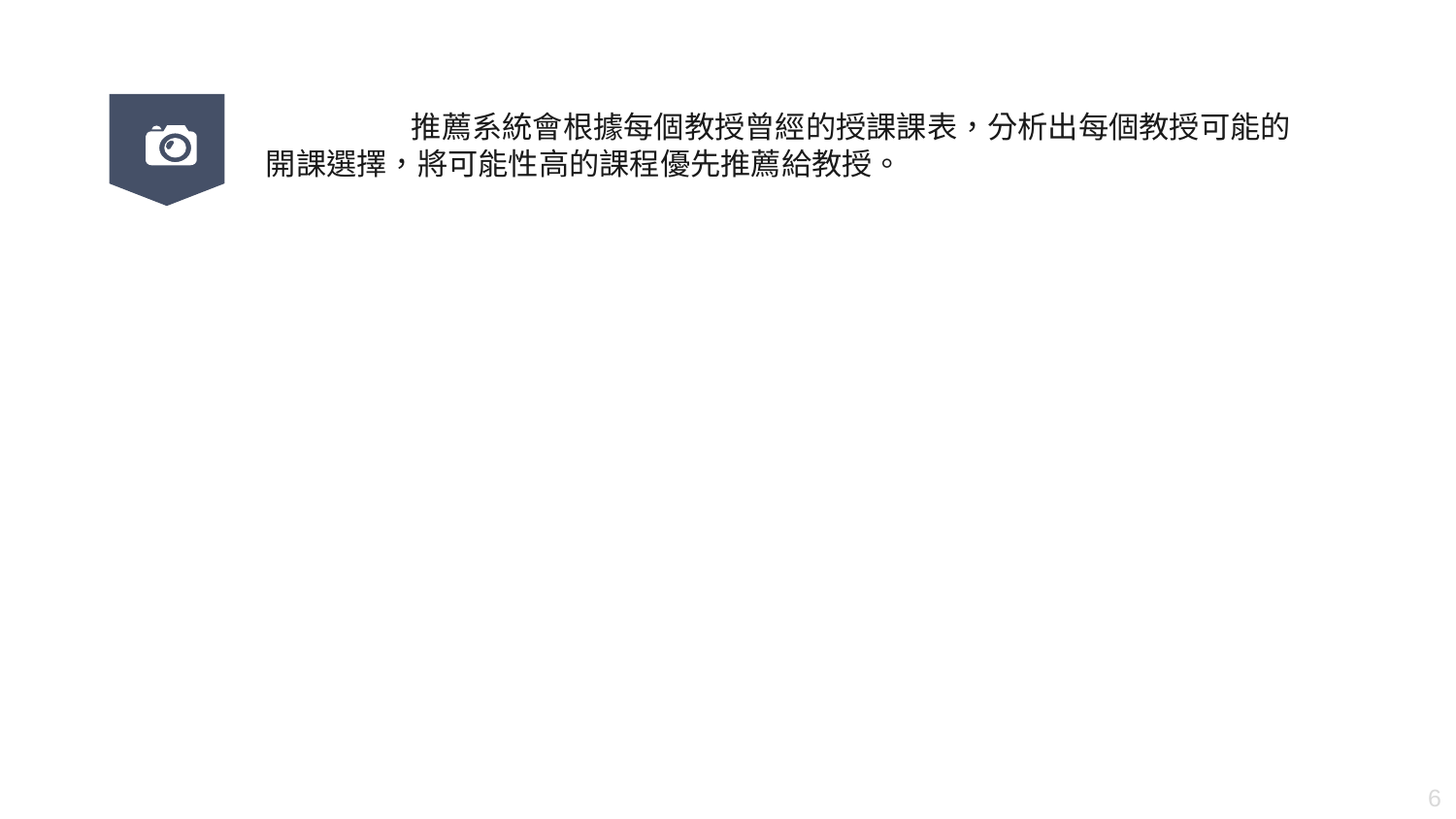

推薦系統會根據每個教授曾經的授課課表，分析出每個教授可能的開課選擇，將可能性高的課程優先推薦給教授。

6